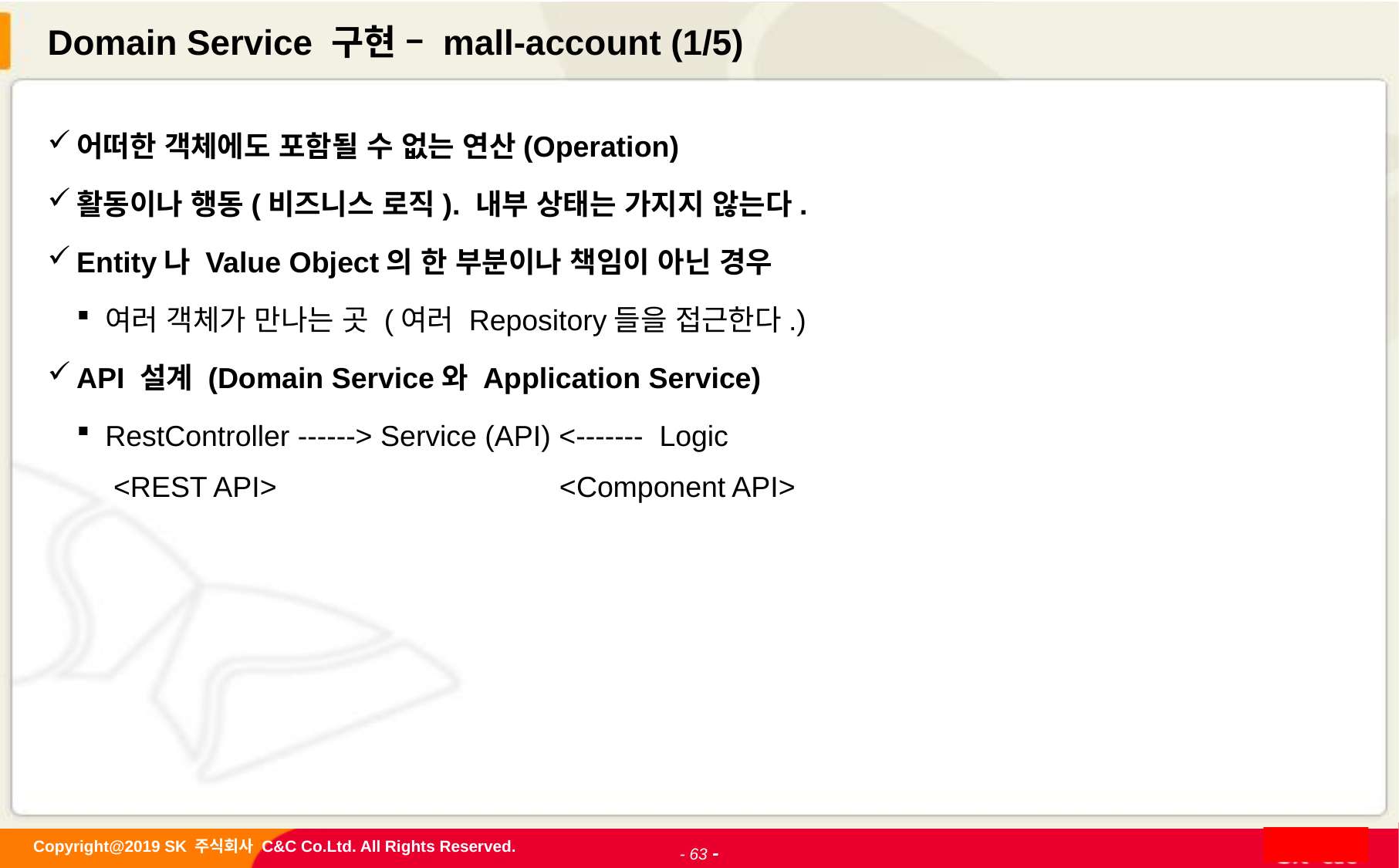

# Domain Service 구현 – mall-account (1/5)
어떠한 객체에도 포함될 수 없는 연산(Operation)
활동이나 행동(비즈니스 로직). 내부 상태는 가지지 않는다.
Entity나 Value Object의 한 부분이나 책임이 아닌 경우
여러 객체가 만나는 곳 (여러 Repository들을 접근한다.)
API 설계 (Domain Service와 Application Service)
RestController ------> Service (API) <-------  Logic
 <REST API>                                   <Component API>